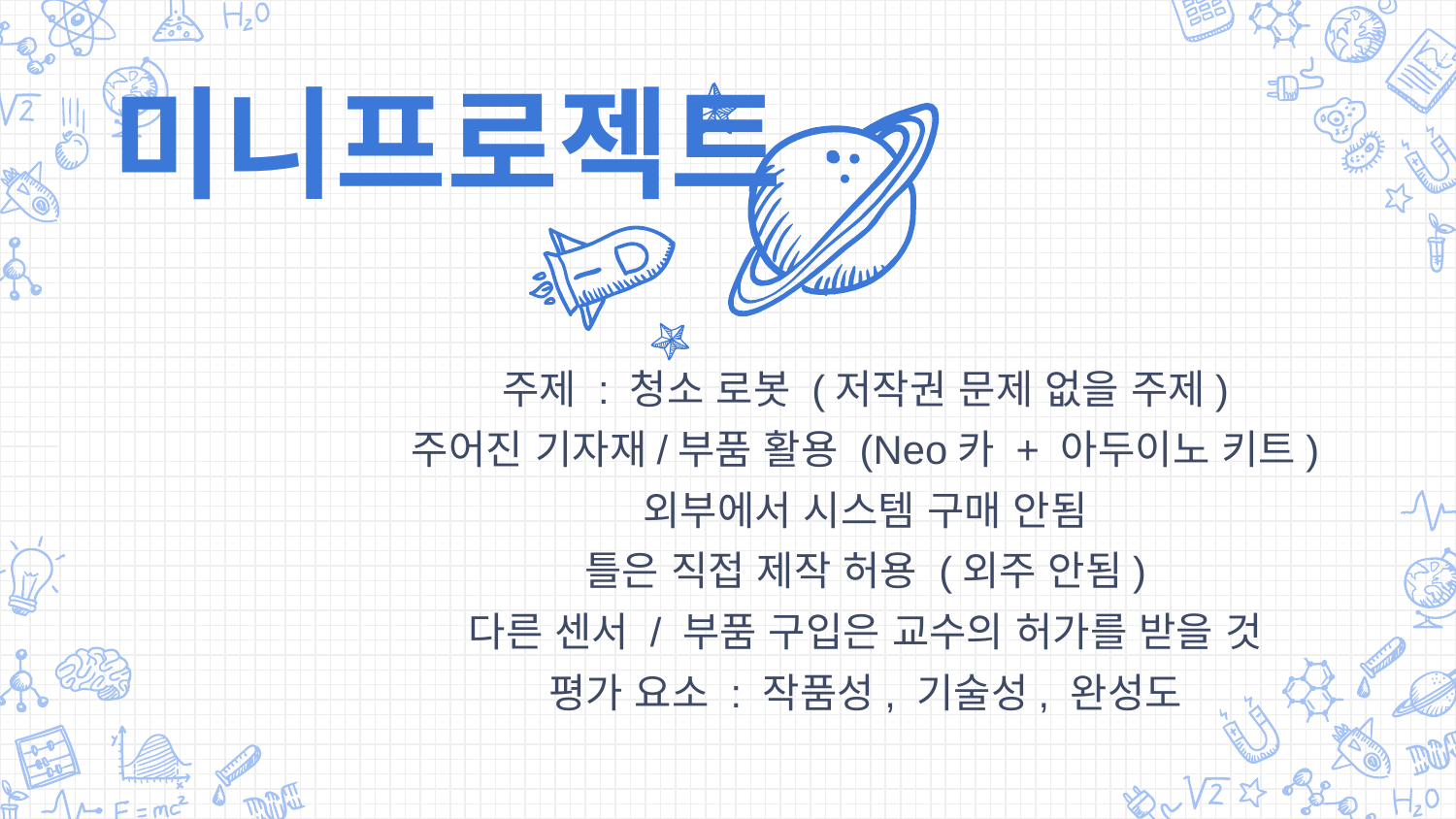

미니프로젝트

주제 : 청소 로봇 (저작권 문제 없을 주제)
주어진 기자재/부품 활용 (Neo카 + 아두이노 키트)
외부에서 시스템 구매 안됨
틀은 직접 제작 허용 (외주 안됨)
다른 센서 / 부품 구입은 교수의 허가를 받을 것
평가 요소 : 작품성, 기술성, 완성도